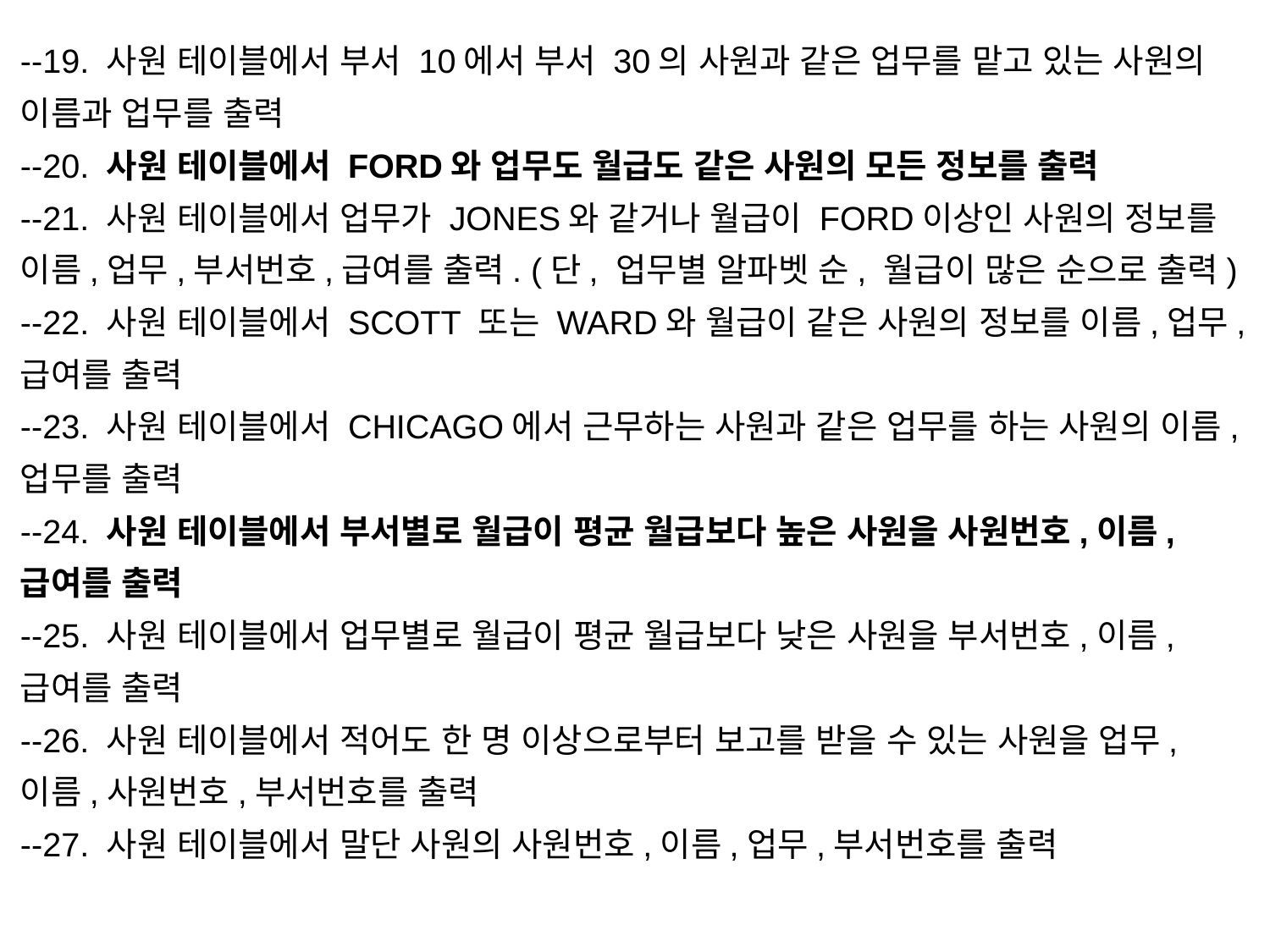

--19. 사원 테이블에서 부서 10에서 부서 30의 사원과 같은 업무를 맡고 있는 사원의 이름과 업무를 출력
--20. 사원 테이블에서 FORD와 업무도 월급도 같은 사원의 모든 정보를 출력
--21. 사원 테이블에서 업무가 JONES와 같거나 월급이 FORD이상인 사원의 정보를 이름,업무,부서번호,급여를 출력. (단, 업무별 알파벳 순, 월급이 많은 순으로 출력)
--22. 사원 테이블에서 SCOTT 또는 WARD와 월급이 같은 사원의 정보를 이름,업무,급여를 출력
--23. 사원 테이블에서 CHICAGO에서 근무하는 사원과 같은 업무를 하는 사원의 이름,업무를 출력
--24. 사원 테이블에서 부서별로 월급이 평균 월급보다 높은 사원을 사원번호,이름,급여를 출력
--25. 사원 테이블에서 업무별로 월급이 평균 월급보다 낮은 사원을 부서번호,이름,급여를 출력
--26. 사원 테이블에서 적어도 한 명 이상으로부터 보고를 받을 수 있는 사원을 업무,이름,사원번호,부서번호를 출력
--27. 사원 테이블에서 말단 사원의 사원번호,이름,업무,부서번호를 출력